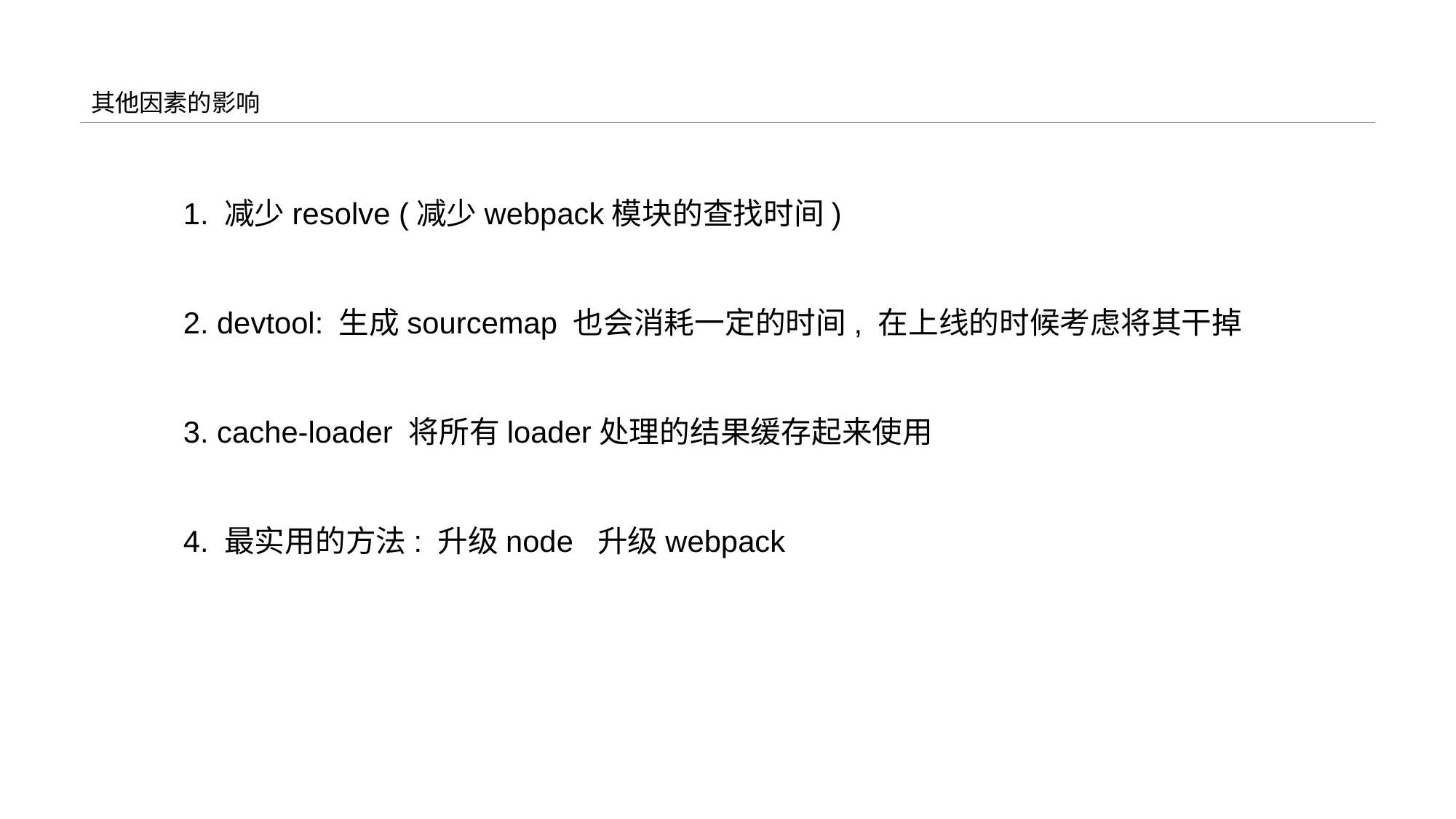

# 其他因素的影响
1. 减少resolve (减少webpack模块的查找时间)

2. devtool: 生成sourcemap 也会消耗一定的时间, 在上线的时候考虑将其干掉

3. cache-loader 将所有loader处理的结果缓存起来使用

4. 最实用的方法: 升级node  升级webpack
50